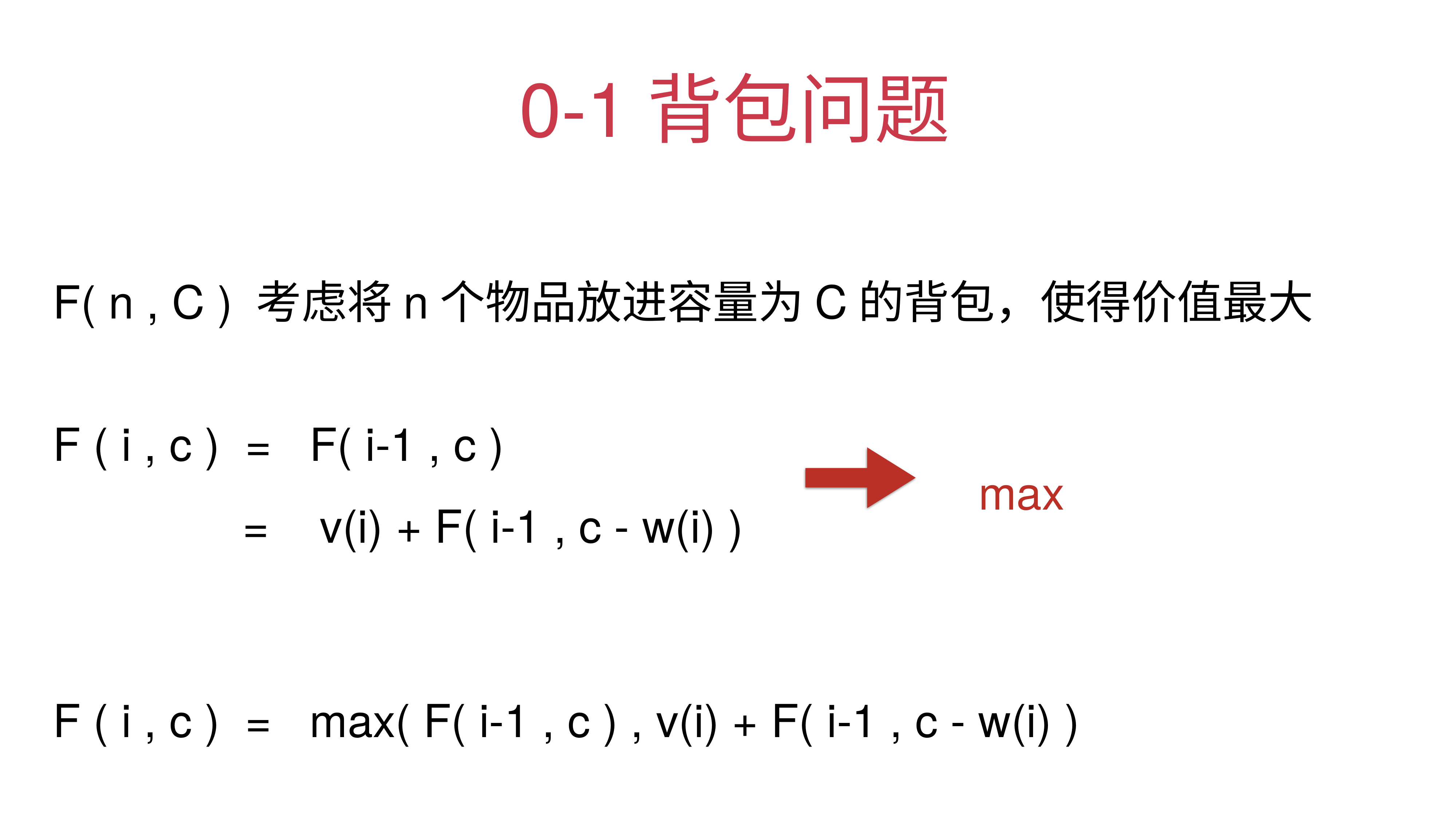

# 0-1背包问题
F( n , C ) 考虑将n个物品放进容量为C的背包，使得价值最大
F ( i , c )  =   F( i-1 , c )
               =    v(i) + F( i-1 , c - w(i) )
max

F ( i , c )  =   max( F( i-1 , c ) , v(i) + F( i-1 , c - w(i) )